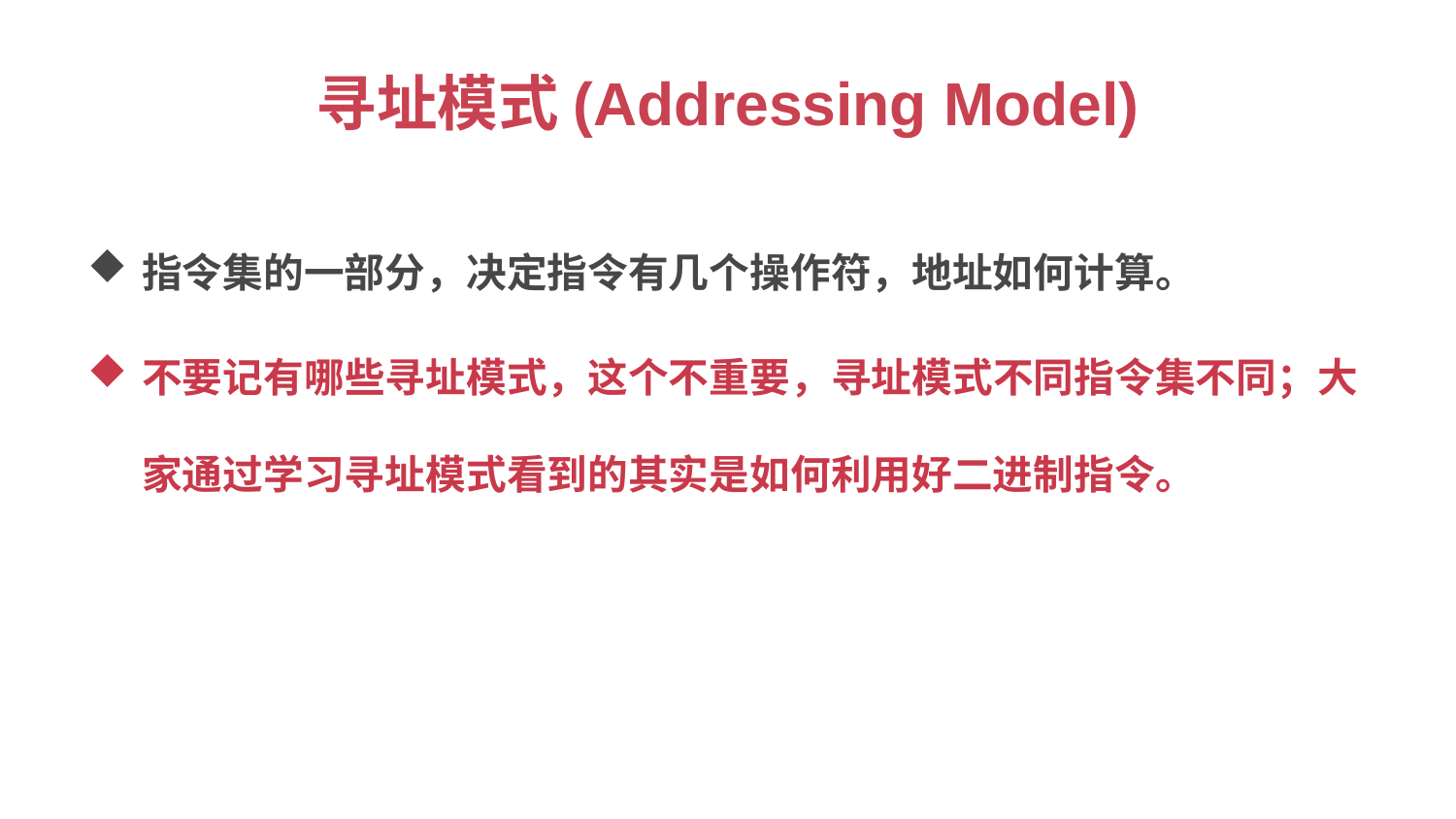

# 寻址模式(Addressing Model)
指令集的一部分，决定指令有几个操作符，地址如何计算。
不要记有哪些寻址模式，这个不重要，寻址模式不同指令集不同；大家通过学习寻址模式看到的其实是如何利用好二进制指令。